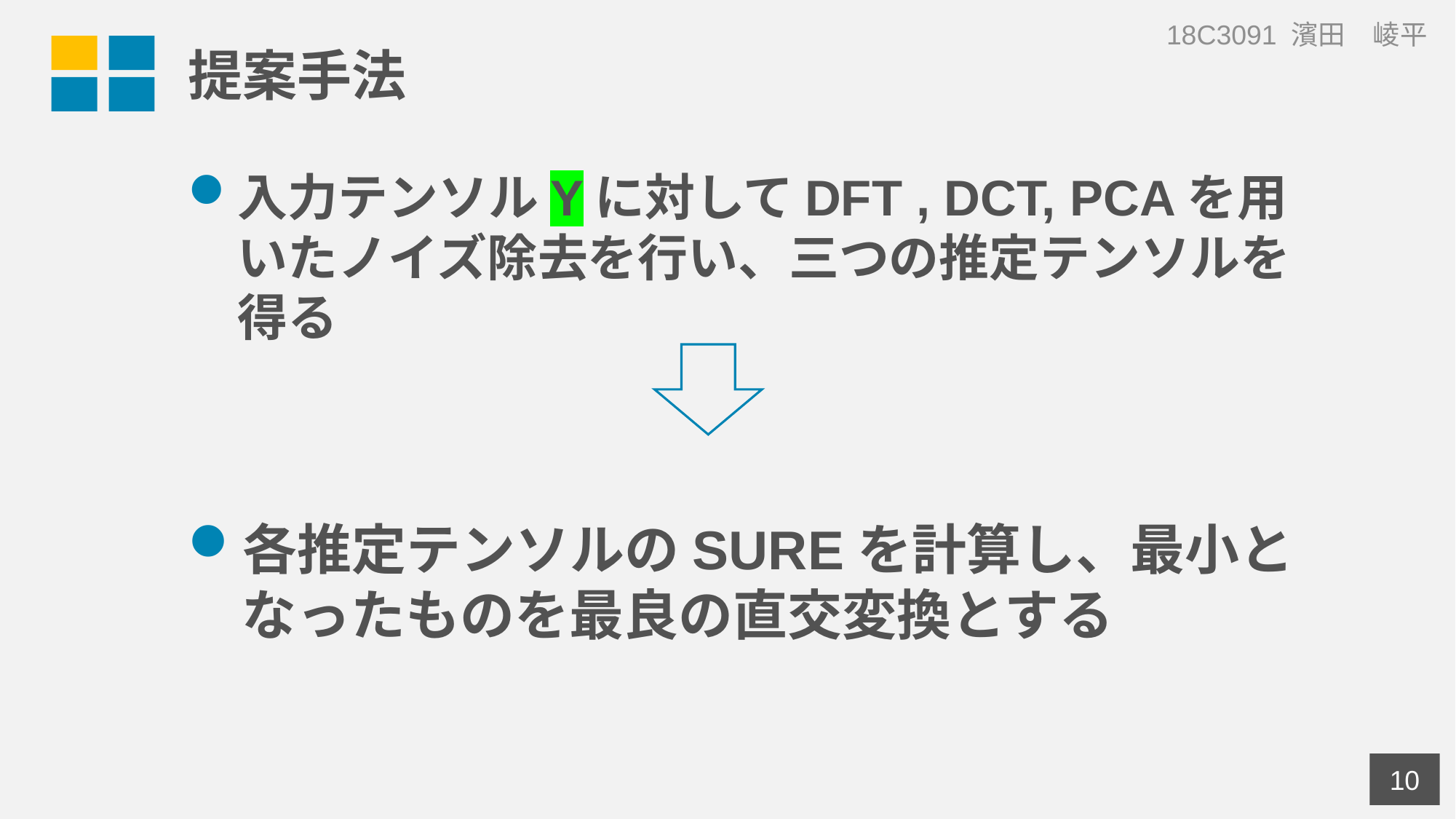

# 提案手法
18C3091 濱田　崚平
入力テンソルYに対してDFT , DCT, PCAを用いたノイズ除去を行い、三つの推定テンソルを得る

各推定テンソルのSUREを計算し、最小となったものを最良の直交変換とする

10